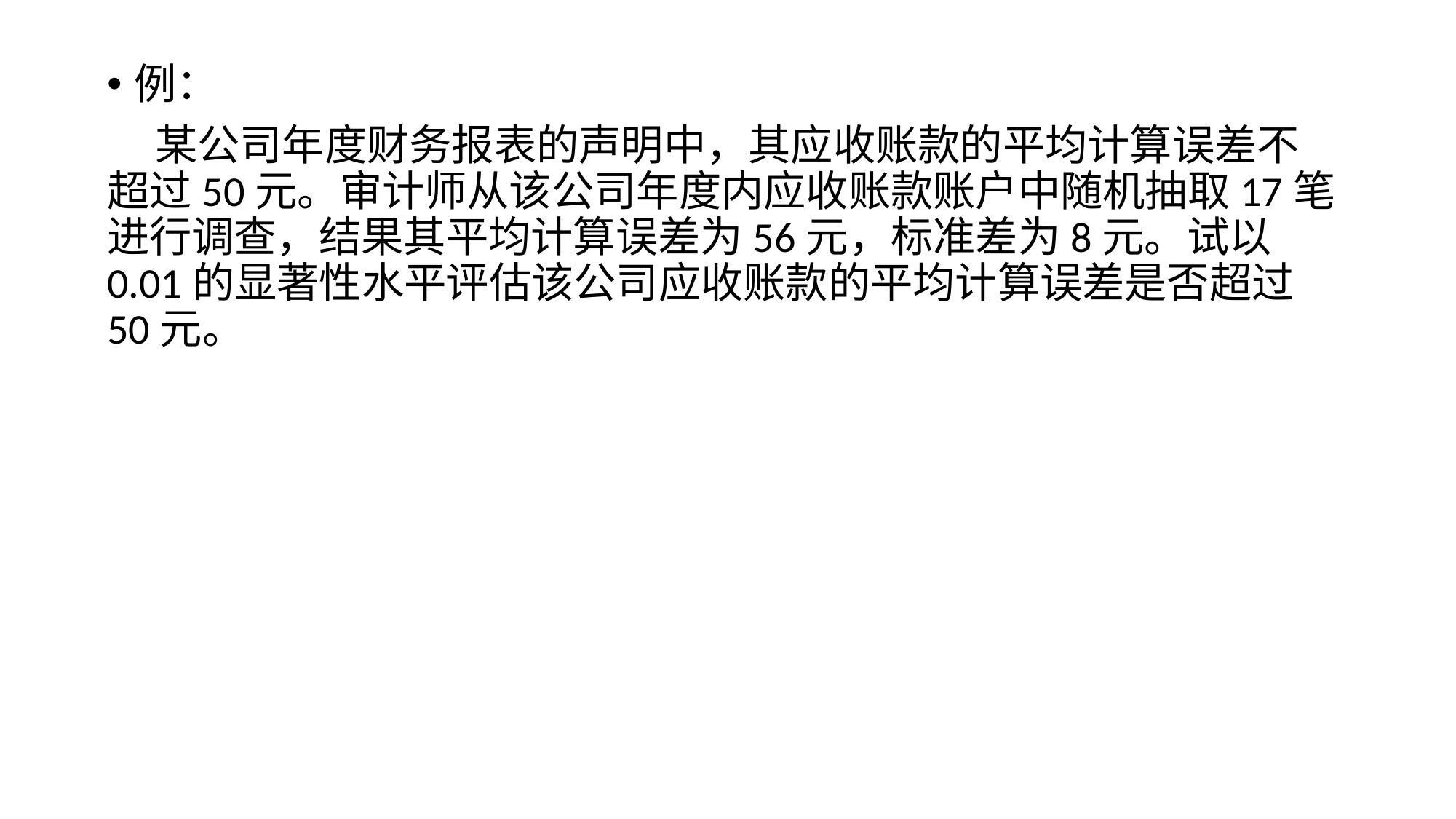

例：
    某公司年度财务报表的声明中，其应收账款的平均计算误差不超过50元。审计师从该公司年度内应收账款账户中随机抽取17笔进行调查，结果其平均计算误差为56元，标准差为8元。试以0.01的显著性水平评估该公司应收账款的平均计算误差是否超过50元。